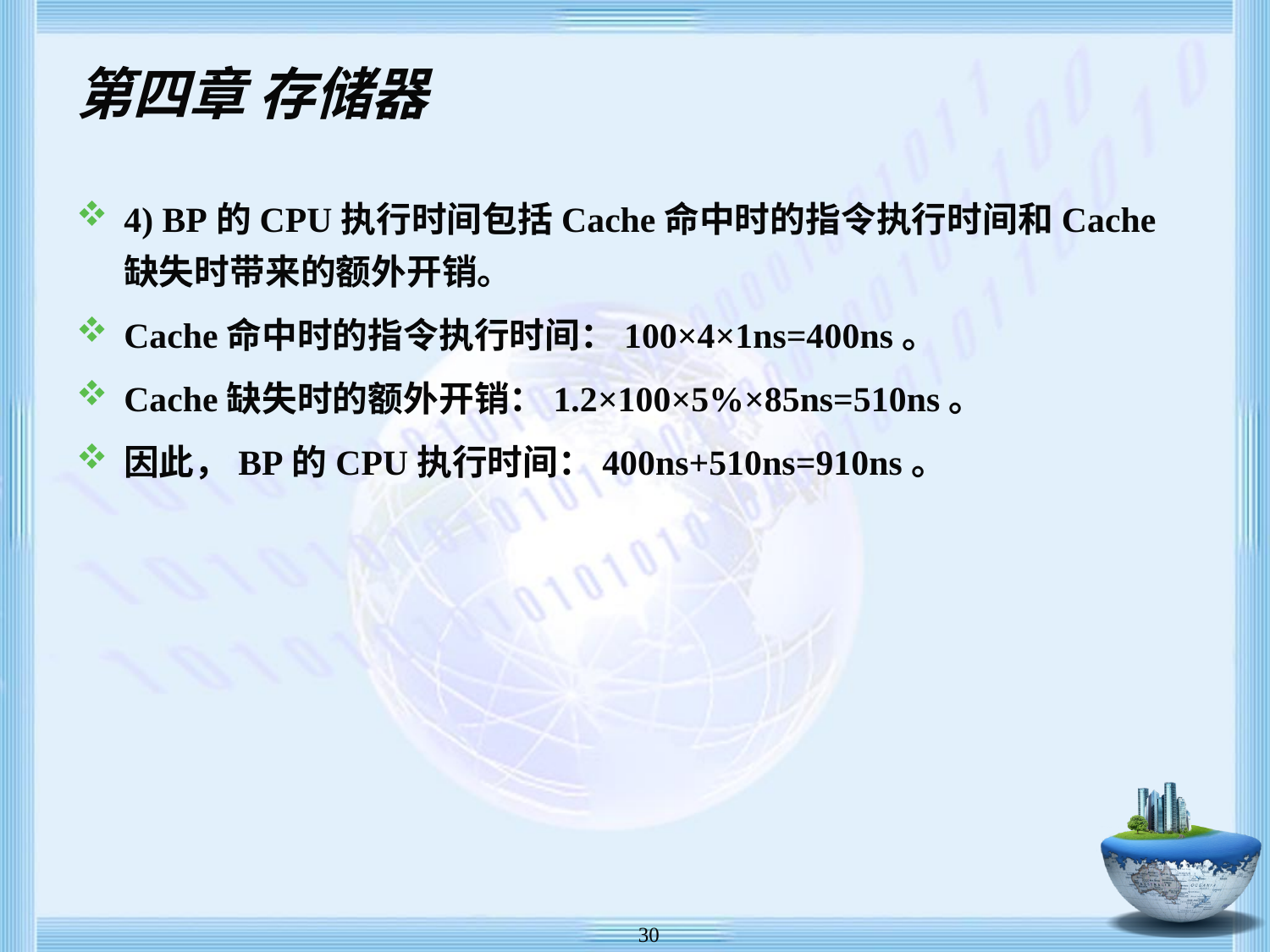

# 第四章 存储器
4) BP的CPU执行时间包括Cache命中时的指令执行时间和Cache缺失时带来的额外开销。
Cache命中时的指令执行时间：100×4×1ns=400ns。
Cache缺失时的额外开销：1.2×100×5%×85ns=510ns。
因此，BP的CPU执行时间：400ns+510ns=910ns。

    30